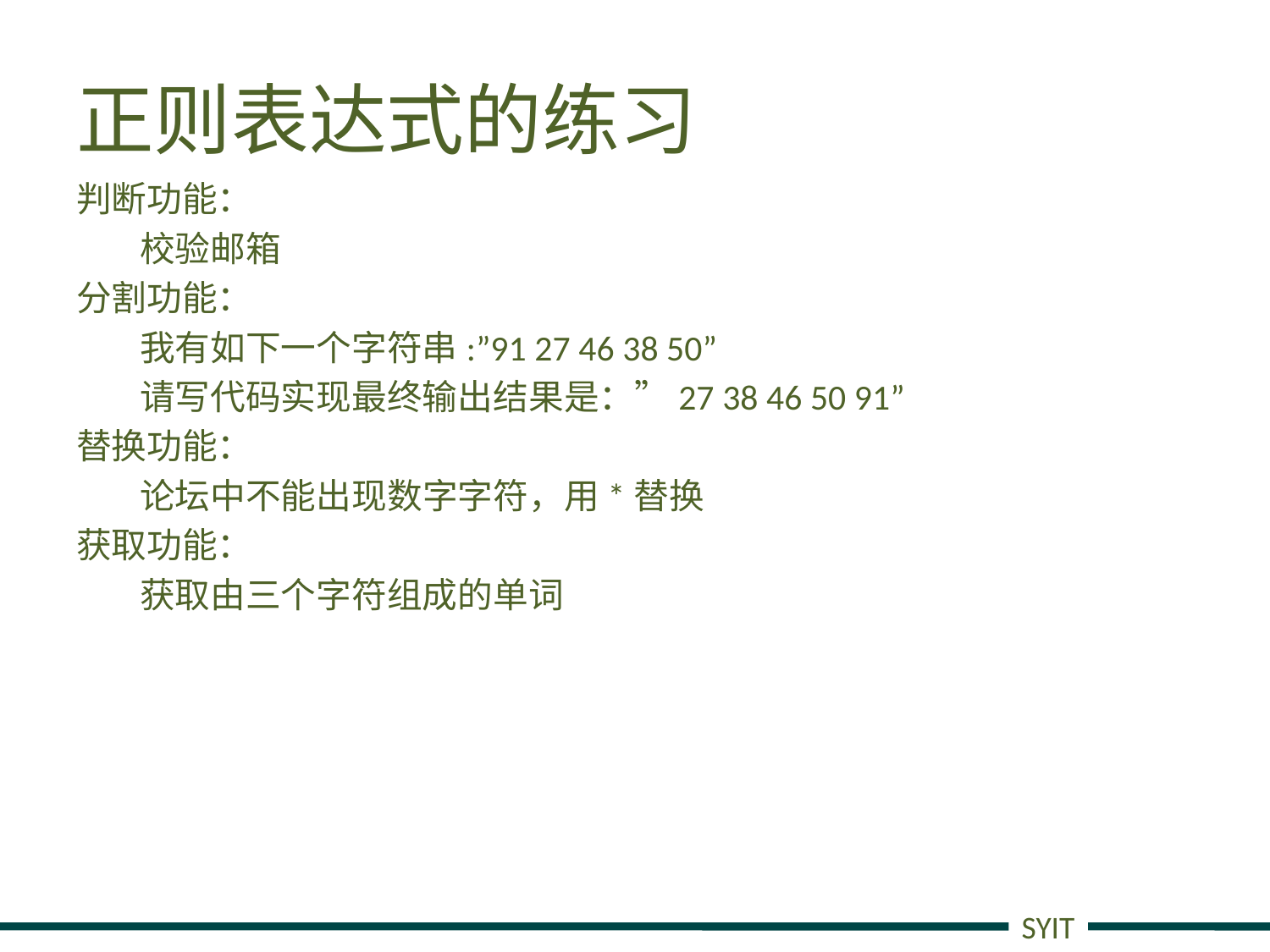

# 正则表达式的练习
判断功能：
校验邮箱
分割功能：
我有如下一个字符串:”91 27 46 38 50”
请写代码实现最终输出结果是：”27 38 46 50 91”
替换功能：
论坛中不能出现数字字符，用*替换
获取功能：
获取由三个字符组成的单词
SYIT